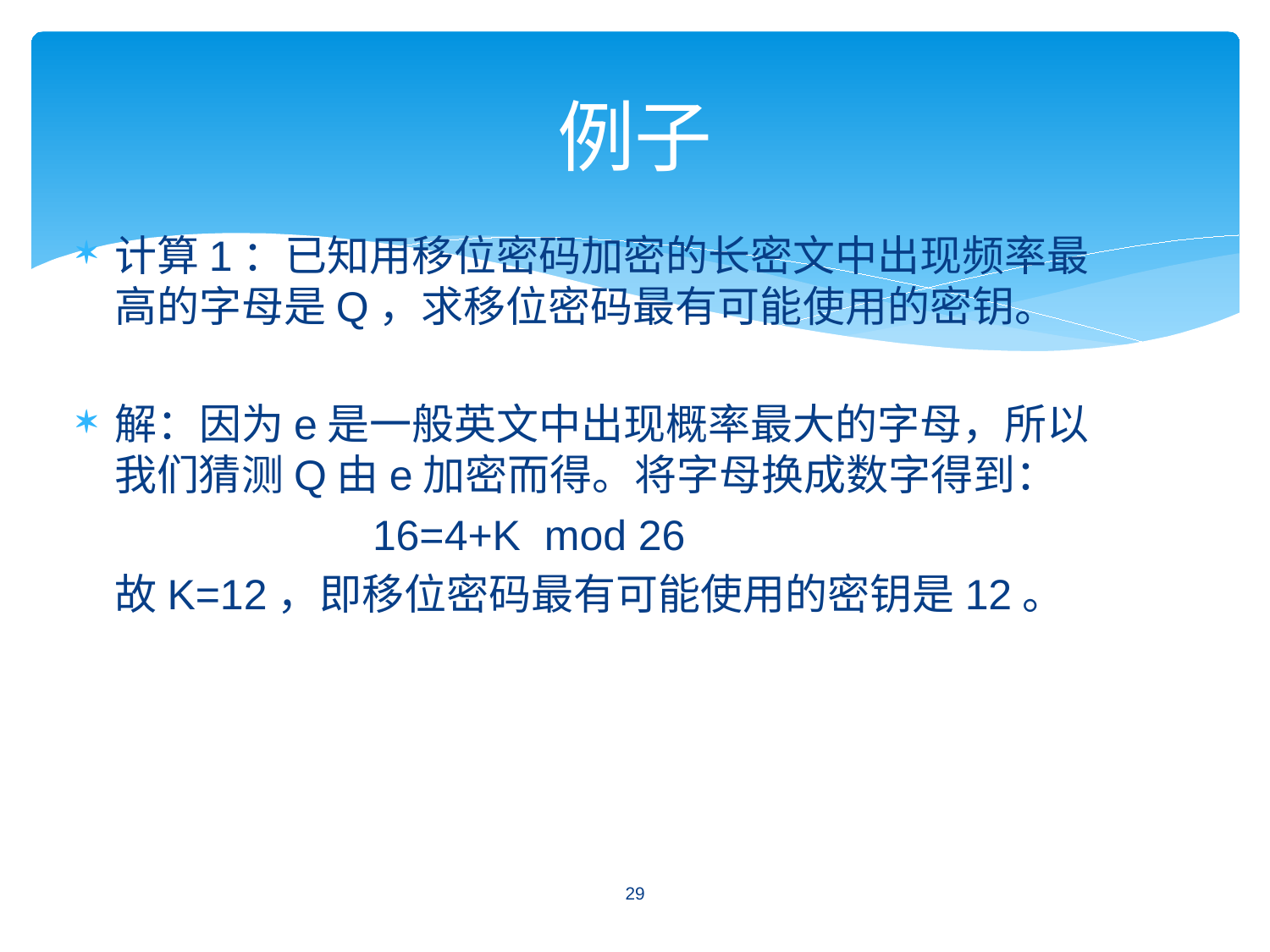

# 例子
计算1：已知用移位密码加密的长密文中出现频率最高的字母是Q，求移位密码最有可能使用的密钥。

解：因为e是一般英文中出现概率最大的字母，所以我们猜测Q由e加密而得。将字母换成数字得到：
                         16=4+K  mod 26
   故K=12，即移位密码最有可能使用的密钥是12。
29